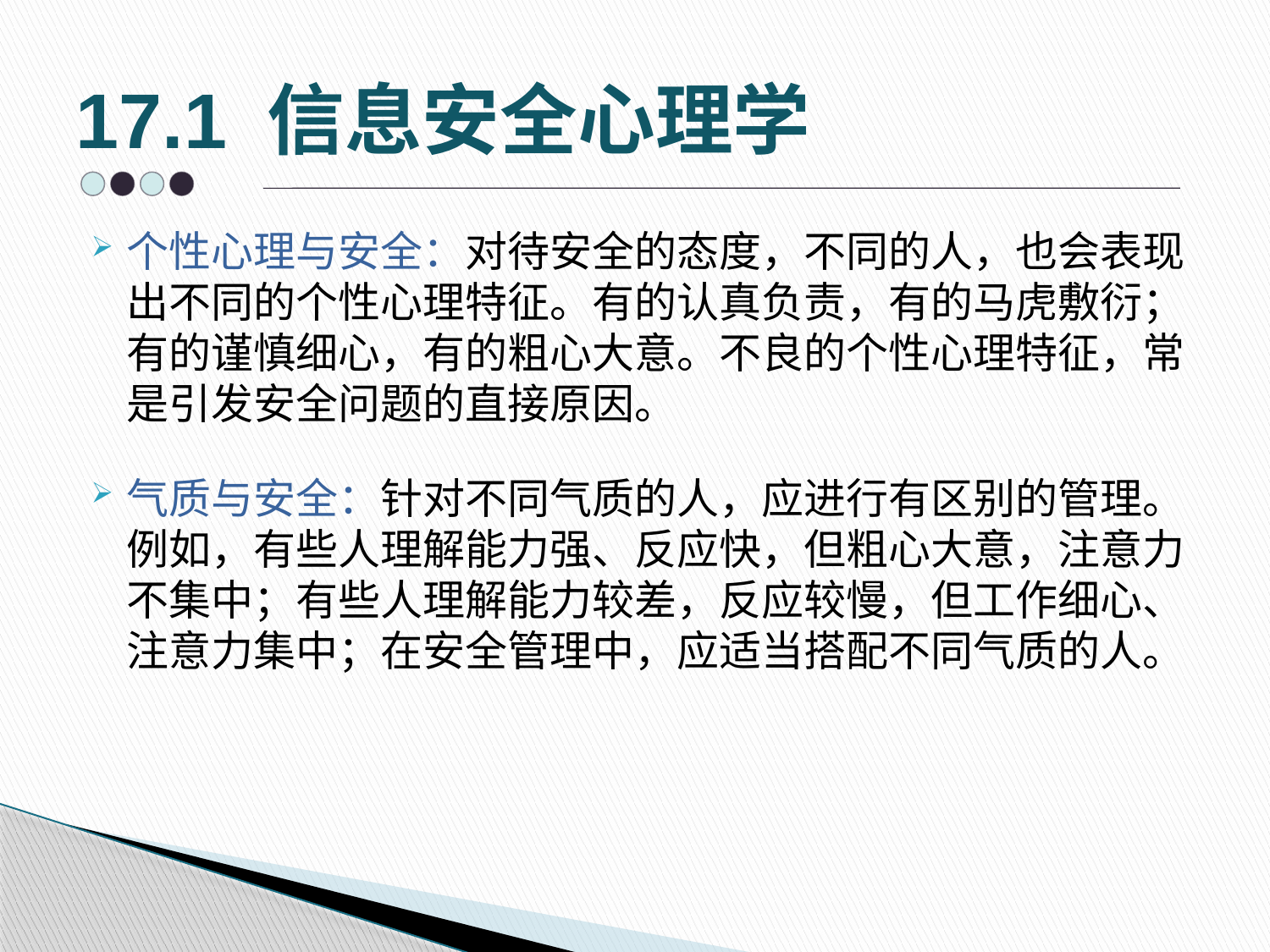

# 17.1 信息安全心理学

个性心理与安全：对待安全的态度，不同的人，也会表现出不同的个性心理特征。有的认真负责，有的马虎敷衍；有的谨慎细心，有的粗心大意。不良的个性心理特征，常是引发安全问题的直接原因。

气质与安全：针对不同气质的人，应进行有区别的管理。例如，有些人理解能力强、反应快，但粗心大意，注意力不集中；有些人理解能力较差，反应较慢，但工作细心、注意力集中；在安全管理中，应适当搭配不同气质的人。